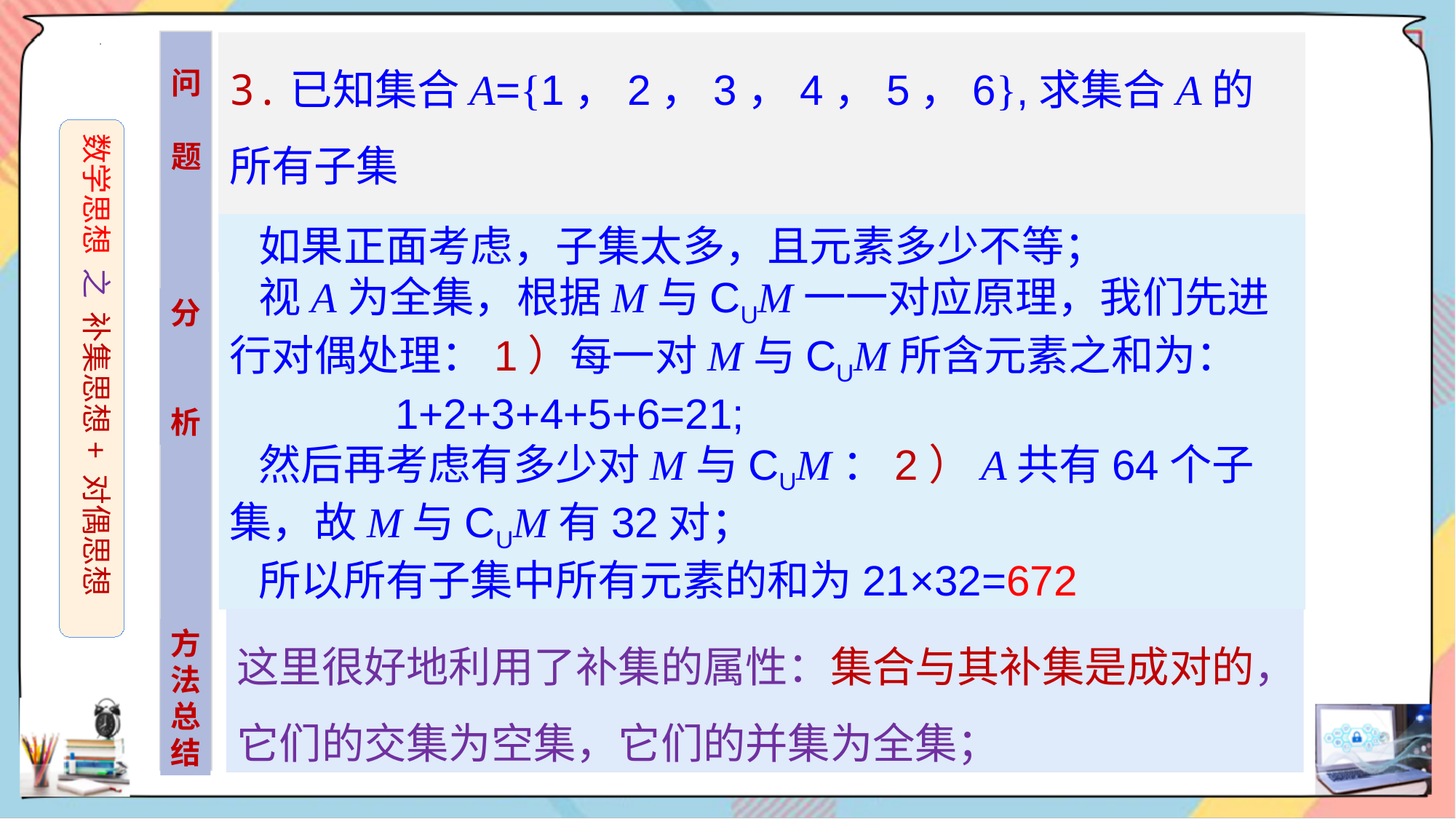

3.已知集合A={1，2，3，4，5，6},求集合A的所有子集
  中所有元素的和.
问

题
数学思想  之  补集思想+ 对偶思想
  如果正面考虑，子集太多，且元素多少不等；
  视A为全集，根据M与СUM一一对应原理，我们先进行对偶处理：1）每一对M与СUM所含元素之和为：
              1+2+3+4+5+6=21;
  然后再考虑有多少对M与СUM：2）A共有64个子集，故M与СUM有32对；
  所以所有子集中所有元素的和为21×32=672
分

析
这里很好地利用了补集的属性：集合与其补集是成对的，它们的交集为空集，它们的并集为全集；
方法总结